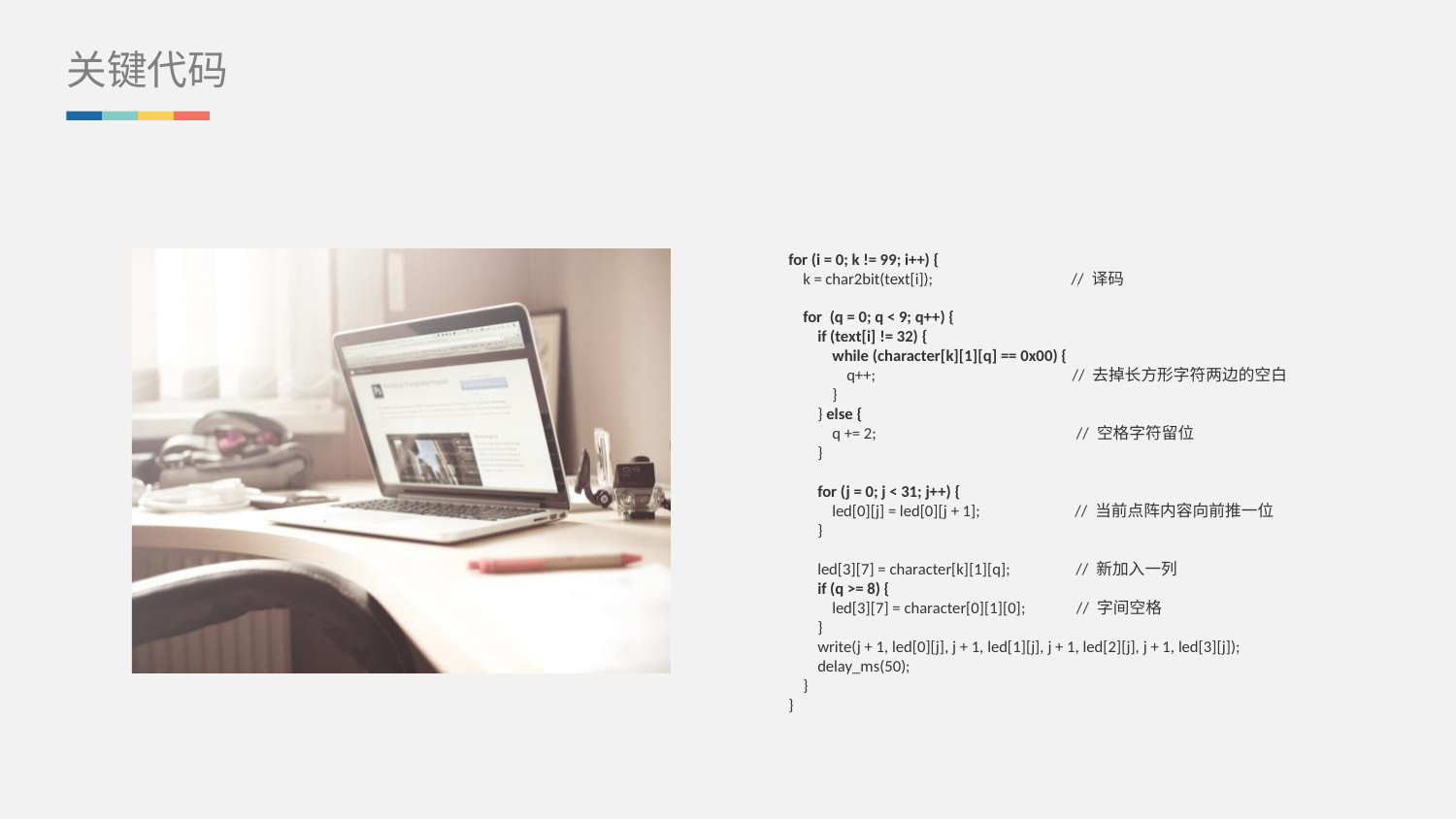

关键代码

    for (i = 0; k != 99; i++) {
        k = char2bit(text[i]);                                      // 译码

        for  (q = 0; q < 9; q++) {
            if (text[i] != 32) {
                while (character[k][1][q] == 0x00) {
                    q++;                                                      // 去掉长方形字符两边的空白
                }
            } else {
                q += 2;                                                       // 空格字符留位
            }

            for (j = 0; j < 31; j++) {
                led[0][j] = led[0][j + 1];                          // 当前点阵内容向前推一位
            }

            led[3][7] = character[k][1][q];                  // 新加入一列
            if (q >= 8) {
                led[3][7] = character[0][1][0];              // 字间空格
            }
            write(j + 1, led[0][j], j + 1, led[1][j], j + 1, led[2][j], j + 1, led[3][j]);
            delay_ms(50);
        }
    }